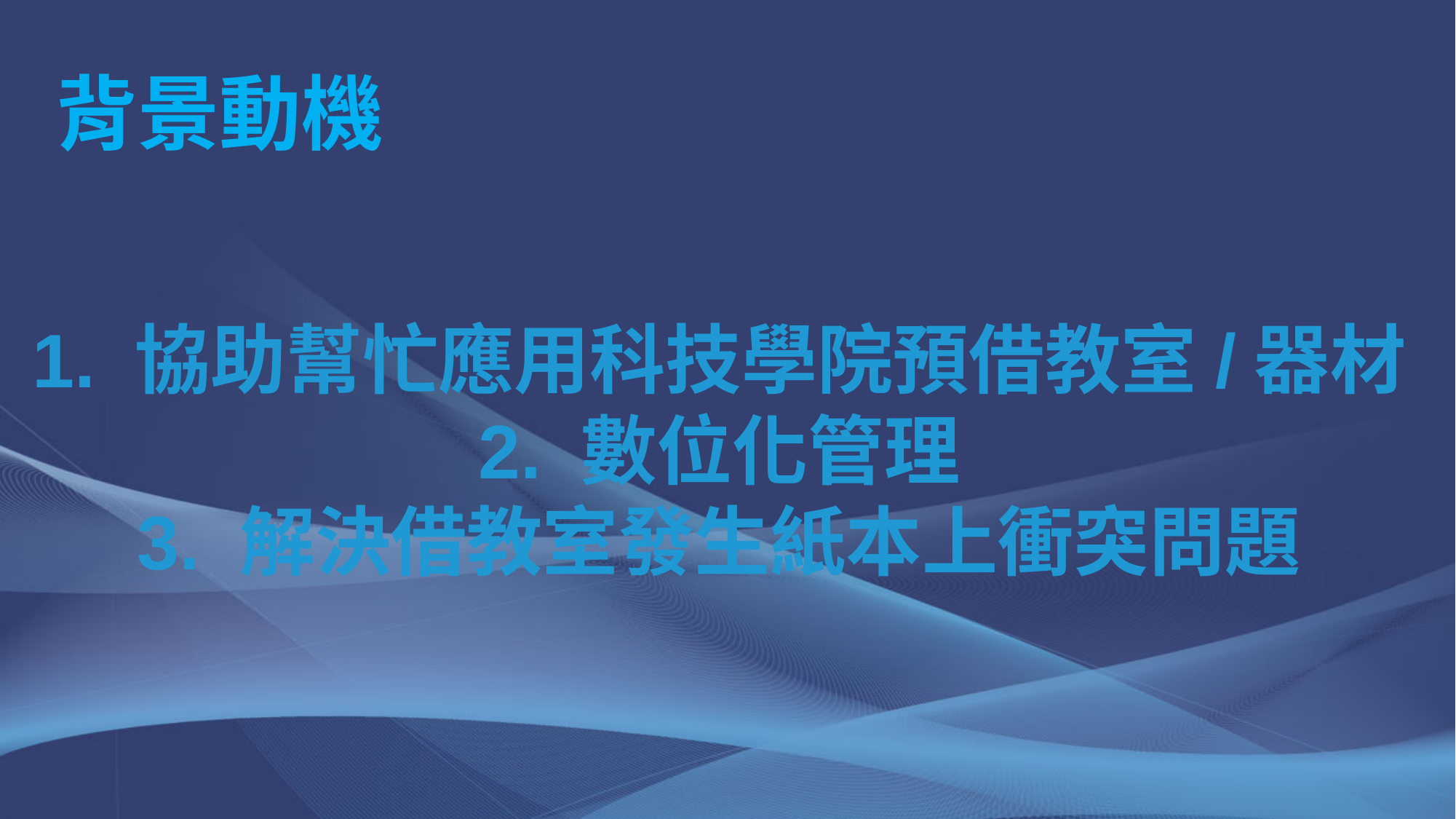

背景動機
1. 協助幫忙應用科技學院預借教室/器材
2. 數位化管理
3. 解決借教室發生紙本上衝突問題